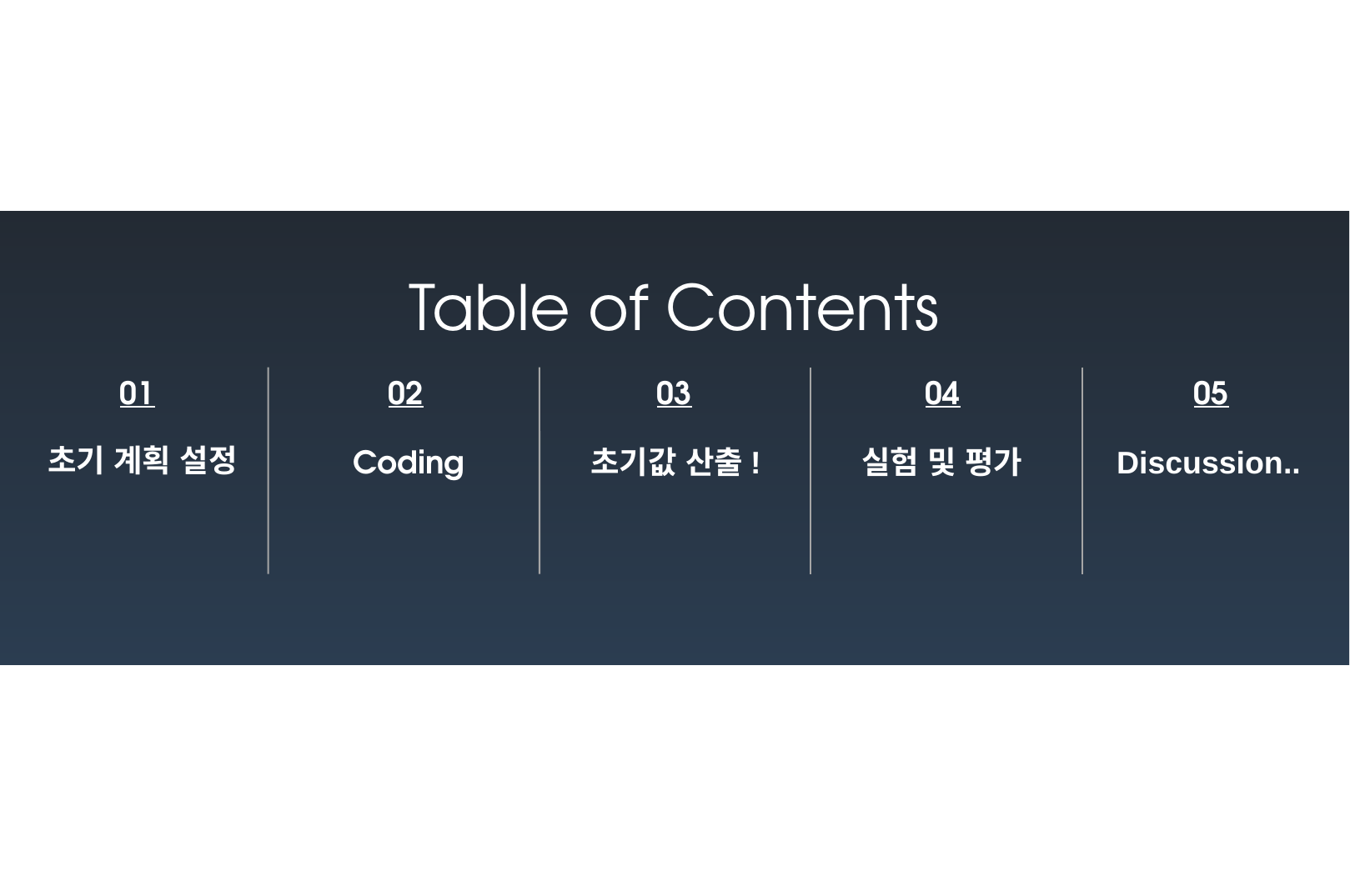

Table of Contents
01
02
03
04
05
초기 계획 설정
Coding
초기값 산출!
실험 및 평가
Discussion..